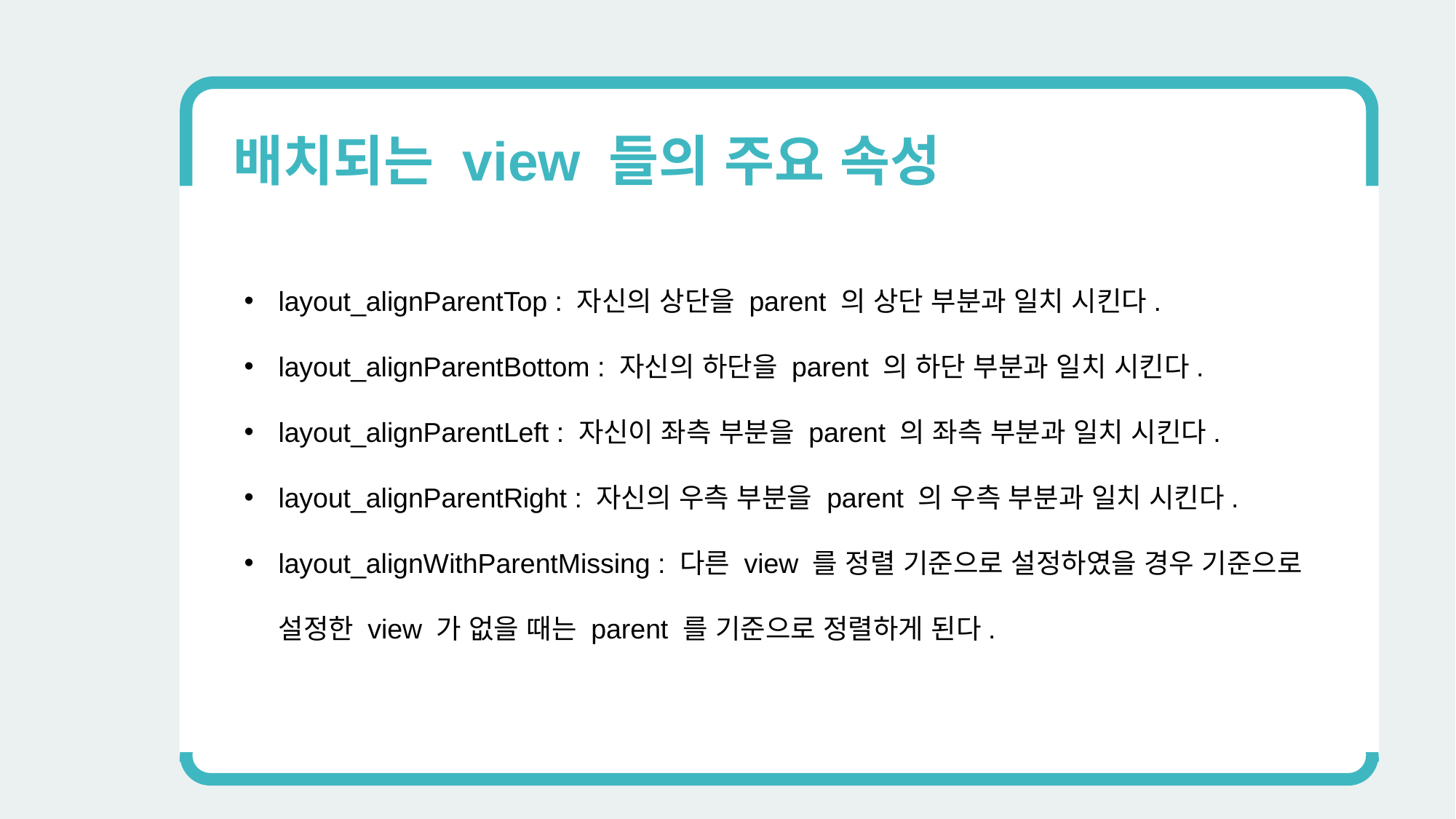

배치되는 view 들의 주요 속성

layout_alignParentTop : 자신의 상단을 parent 의 상단 부분과 일치 시킨다.
layout_alignParentBottom : 자신의 하단을 parent 의 하단 부분과 일치 시킨다.
layout_alignParentLeft : 자신이 좌측 부분을 parent 의 좌측 부분과 일치 시킨다.
layout_alignParentRight : 자신의 우측 부분을 parent 의 우측 부분과 일치 시킨다.
layout_alignWithParentMissing : 다른 view 를 정렬 기준으로 설정하였을 경우 기준으로 설정한 view 가 없을 때는 parent 를 기준으로 정렬하게 된다.